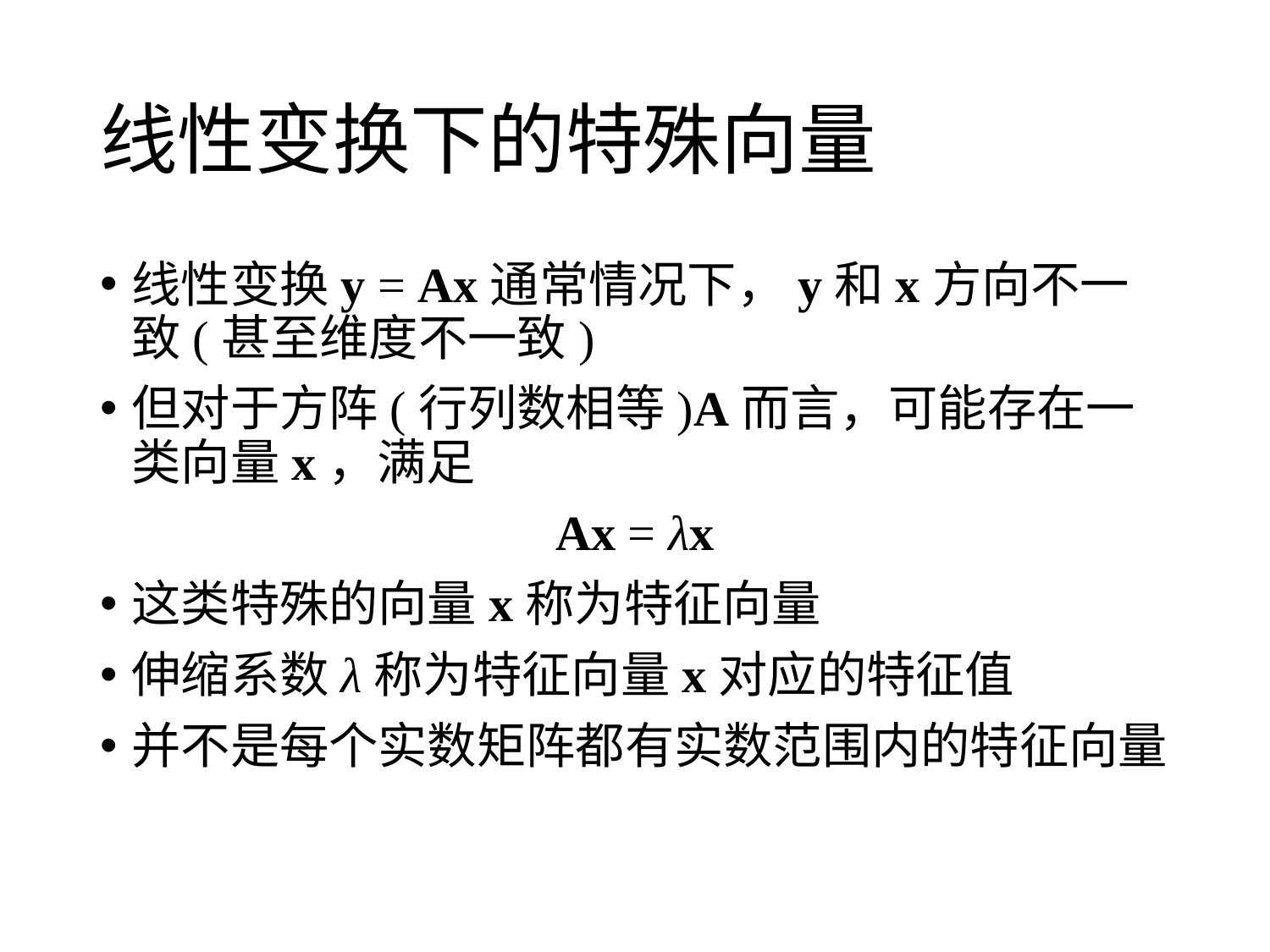

# 线性变换下的特殊向量
线性变换y = Ax通常情况下，y和x方向不一致(甚至维度不一致)
但对于方阵(行列数相等)A而言，可能存在一类向量x，满足
Ax = λx
这类特殊的向量x称为特征向量
伸缩系数λ称为特征向量x对应的特征值
并不是每个实数矩阵都有实数范围内的特征向量